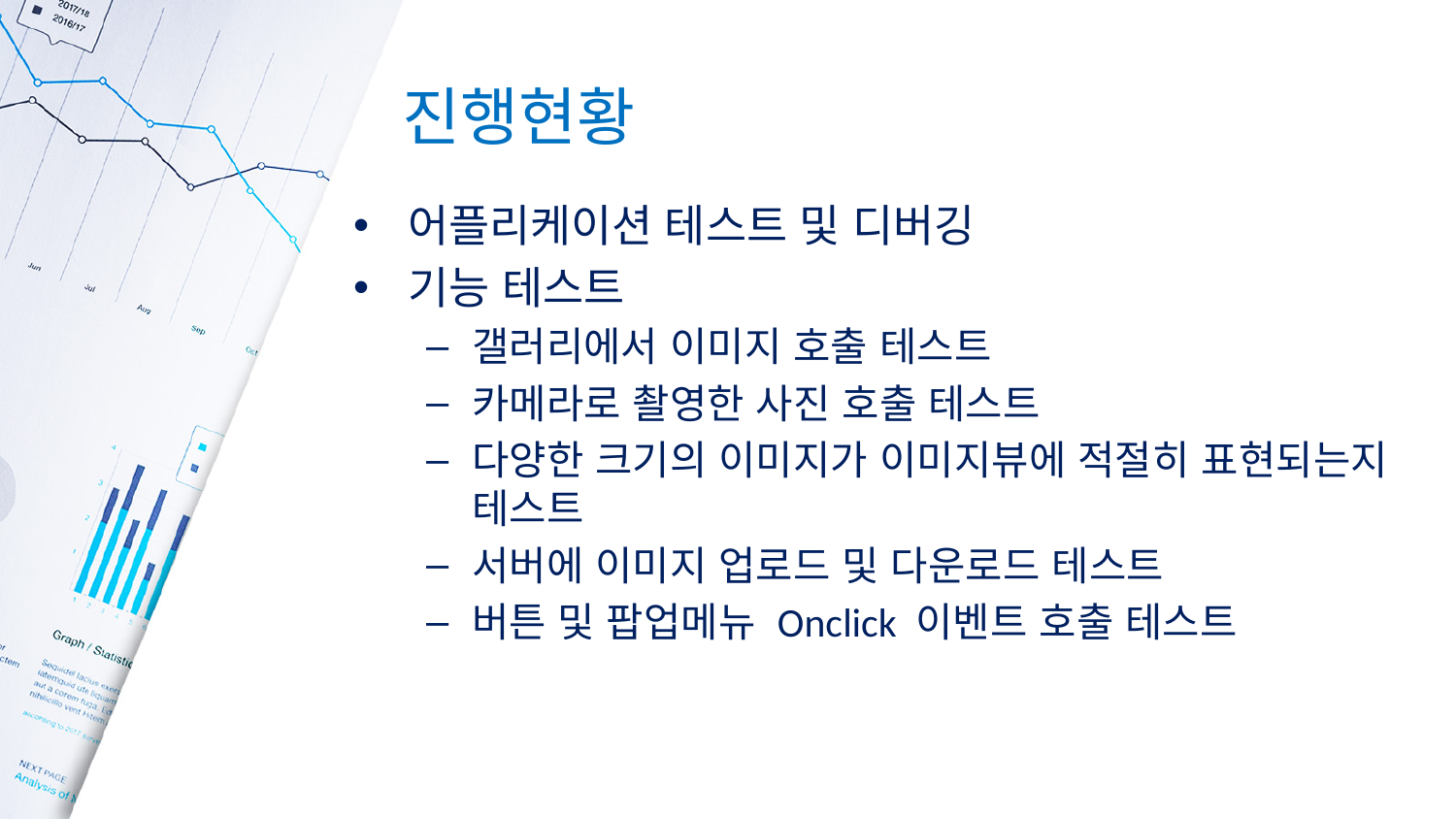

# 진행현황
어플리케이션 테스트 및 디버깅
기능 테스트
갤러리에서 이미지 호출 테스트
카메라로 촬영한 사진 호출 테스트
다양한 크기의 이미지가 이미지뷰에 적절히 표현되는지 테스트
서버에 이미지 업로드 및 다운로드 테스트
버튼 및 팝업메뉴 Onclick 이벤트 호출 테스트